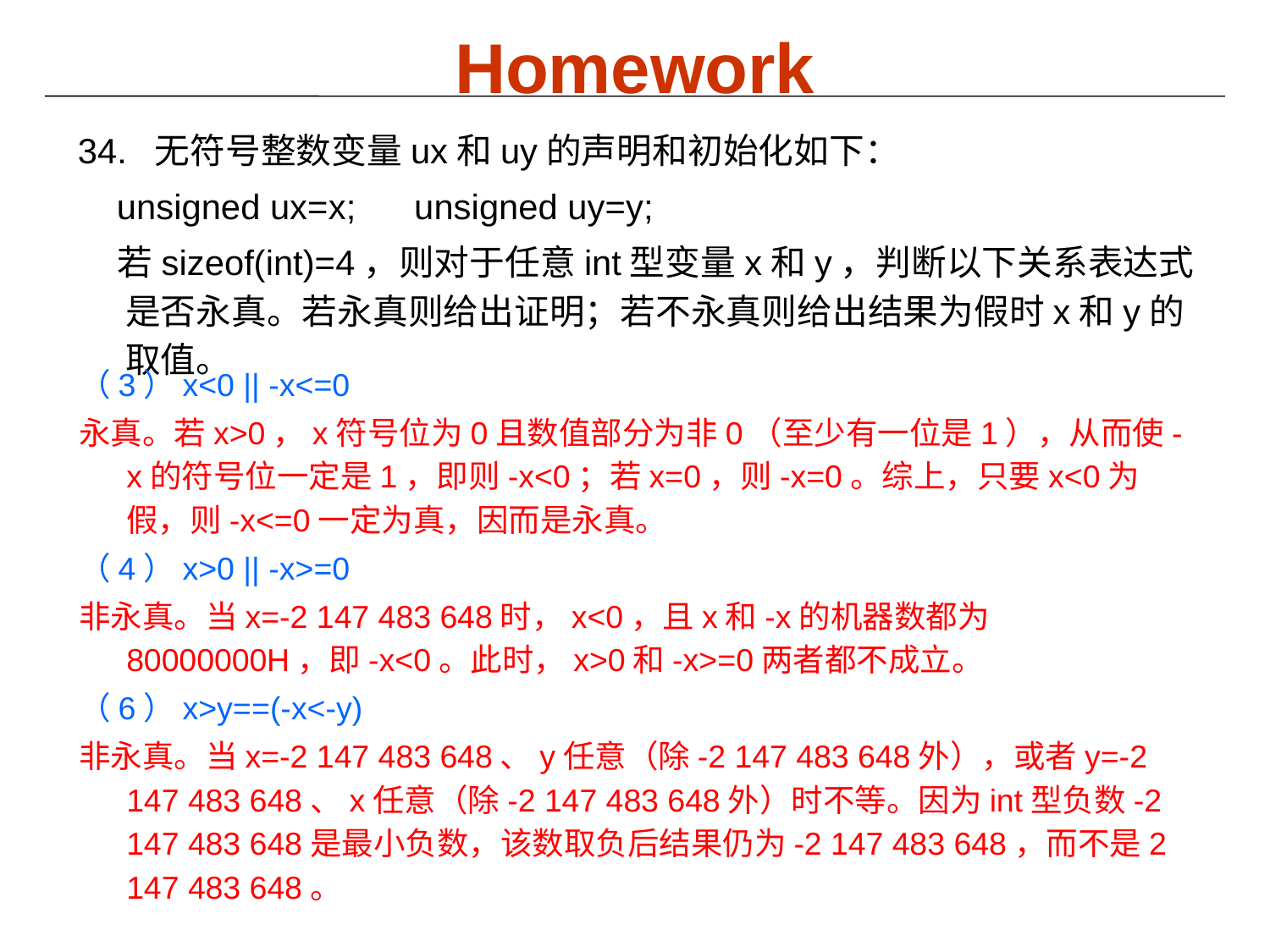

# Homework
34.  无符号整数变量ux和uy的声明和初始化如下：
    unsigned ux=x;      unsigned uy=y;
    若sizeof(int)=4，则对于任意int型变量x和y，判断以下关系表达式是否永真。若永真则给出证明；若不永真则给出结果为假时x和y的取值。
（3）x<0 || -x<=0
永真。若x>0，x符号位为0且数值部分为非0（至少有一位是1），从而使-x的符号位一定是1，即则-x<0；若x=0，则-x=0。综上，只要x<0为假，则-x<=0一定为真，因而是永真。
（4）x>0 || -x>=0
非永真。当x=-2 147 483 648时，x<0，且x和-x的机器数都为80000000H，即-x<0。此时，x>0和-x>=0两者都不成立。
（6）x>y==(-x<-y)
非永真。当x=-2 147 483 648、y任意（除-2 147 483 648外），或者y=-2 147 483 648、x任意（除-2 147 483 648外）时不等。因为int型负数-2 147 483 648是最小负数，该数取负后结果仍为-2 147 483 648，而不是2 147 483 648。